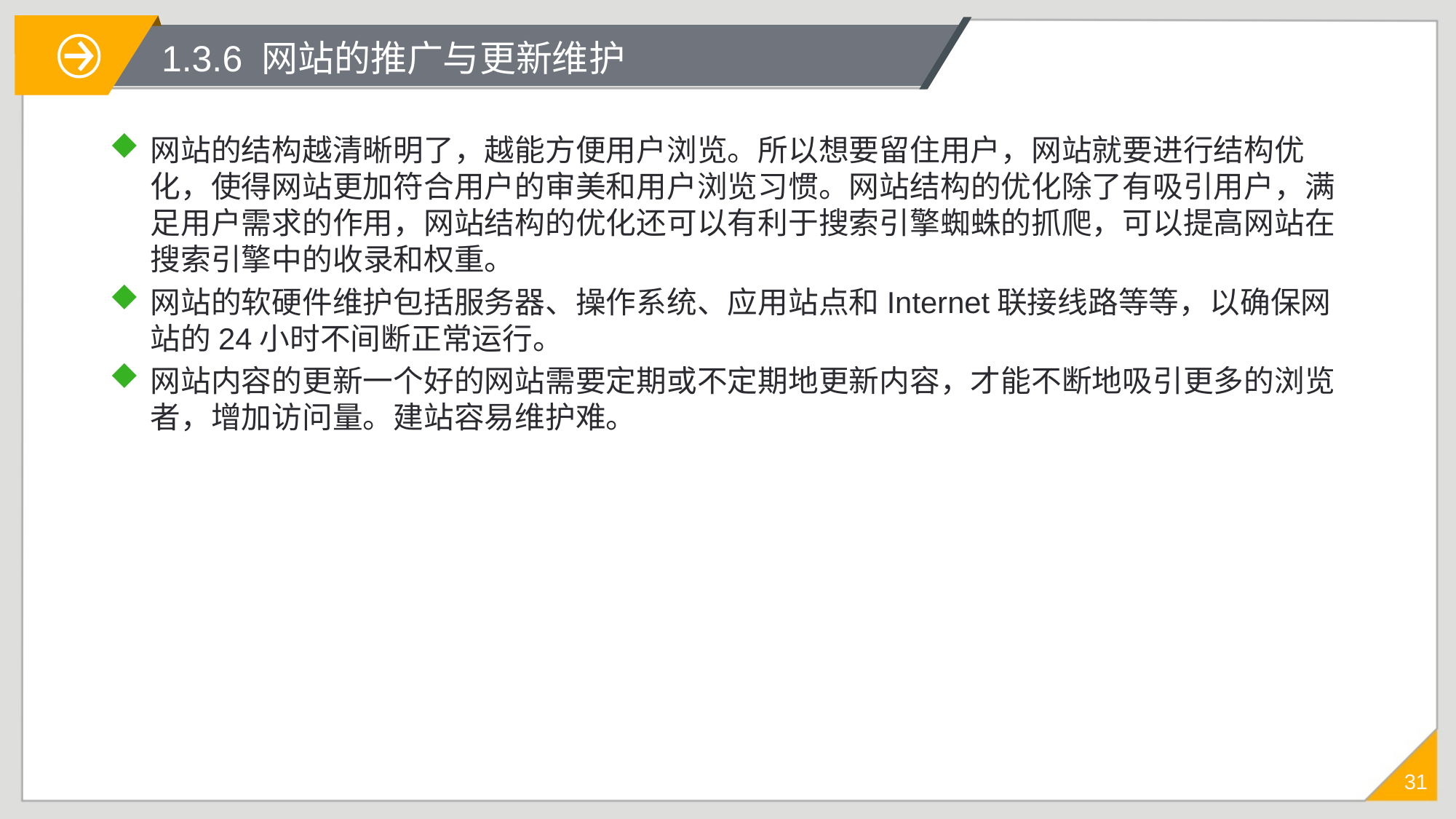

# 1.3.6 网站的推广与更新维护
网站的结构越清晰明了，越能方便用户浏览。所以想要留住用户，网站就要进行结构优化，使得网站更加符合用户的审美和用户浏览习惯。网站结构的优化除了有吸引用户，满足用户需求的作用，网站结构的优化还可以有利于搜索引擎蜘蛛的抓爬，可以提高网站在搜索引擎中的收录和权重。
网站的软硬件维护包括服务器、操作系统、应用站点和Internet联接线路等等，以确保网站的24小时不间断正常运行。
网站内容的更新一个好的网站需要定期或不定期地更新内容，才能不断地吸引更多的浏览者，增加访问量。建站容易维护难。